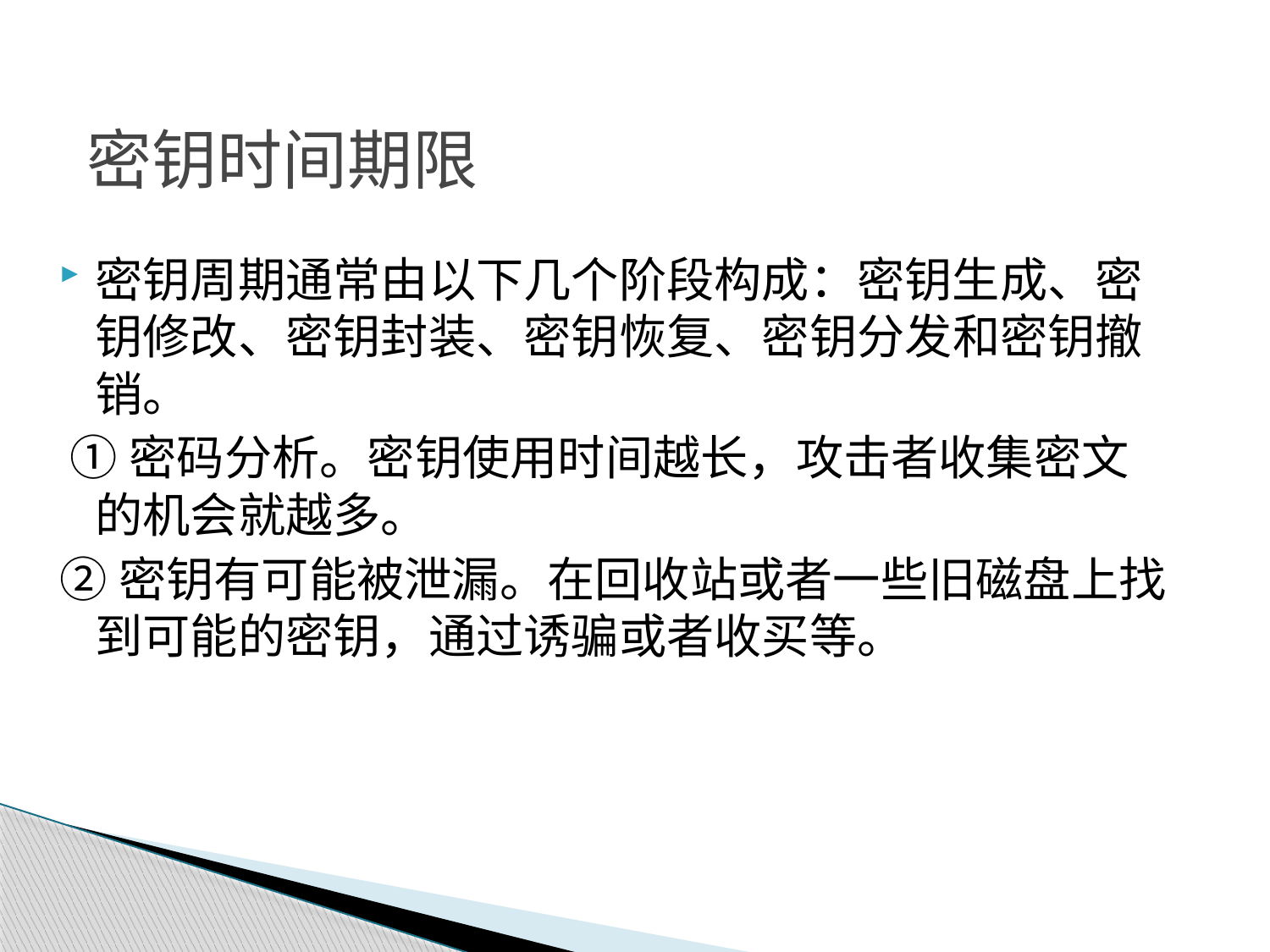

# 密钥时间期限
密钥周期通常由以下几个阶段构成：密钥生成、密钥修改、密钥封装、密钥恢复、密钥分发和密钥撤销。
 ①密码分析。密钥使用时间越长，攻击者收集密文的机会就越多。
②密钥有可能被泄漏。在回收站或者一些旧磁盘上找到可能的密钥，通过诱骗或者收买等。